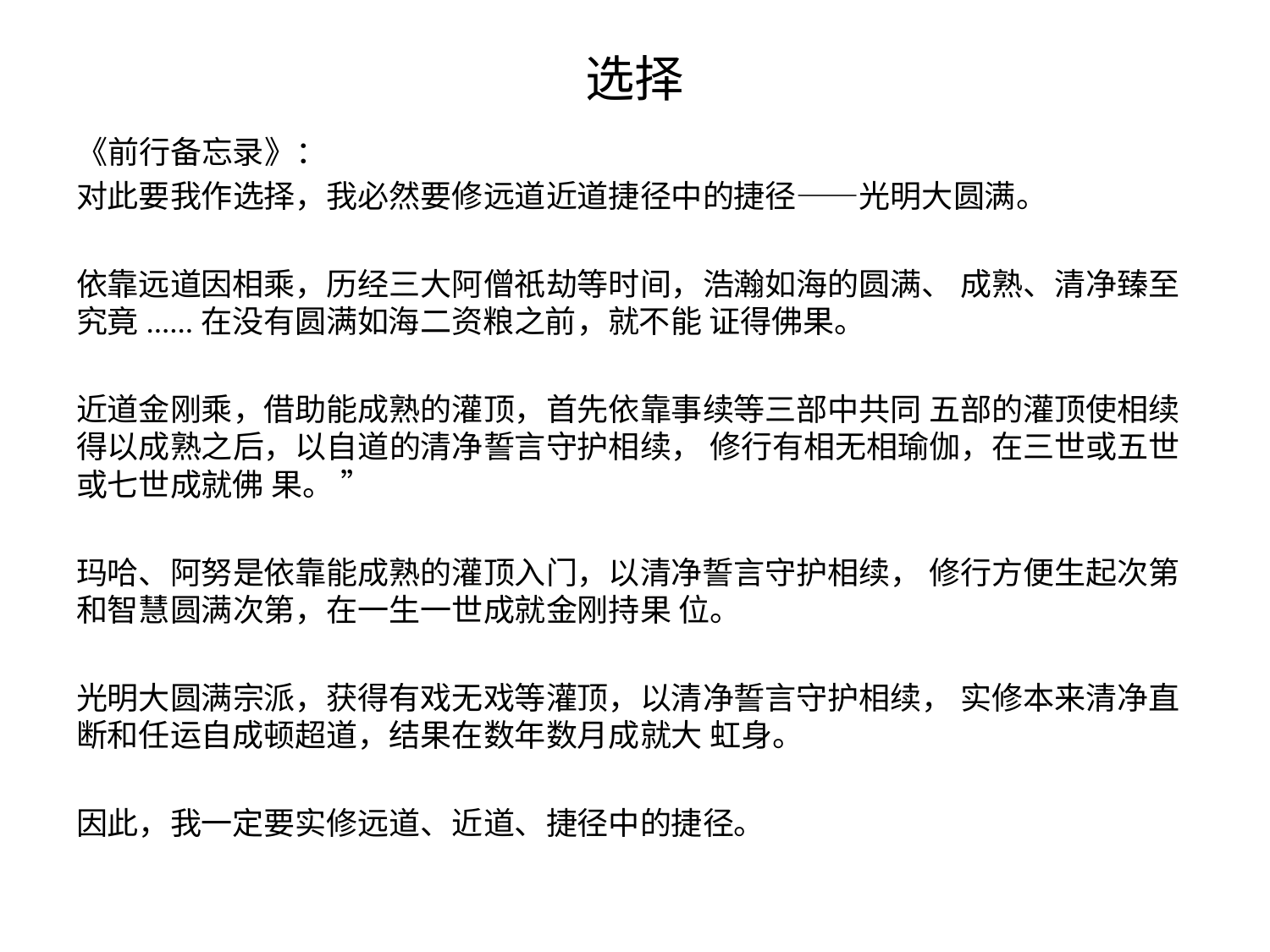

# 选择
《前行备忘录》：
对此要我作选择，我必然要修远道近道捷径中的捷径——光明大圆满。

依靠远道因相乘，历经三大阿僧祇劫等时间，浩瀚如海的圆满、 成熟、清净臻至究竟......在没有圆满如海二资粮之前，就不能 证得佛果。

近道金刚乘，借助能成熟的灌顶，首先依靠事续等三部中共同 五部的灌顶使相续得以成熟之后，以自道的清净誓言守护相续， 修行有相无相瑜伽，在三世或五世或七世成就佛 果。 ”

玛哈、阿努是依靠能成熟的灌顶入门，以清净誓言守护相续， 修行方便生起次第和智慧圆满次第，在一生一世成就金刚持果 位。

光明大圆满宗派，获得有戏无戏等灌顶，以清净誓言守护相续， 实修本来清净直断和任运自成顿超道，结果在数年数月成就大 虹身。

因此，我一定要实修远道、近道、捷径中的捷径。